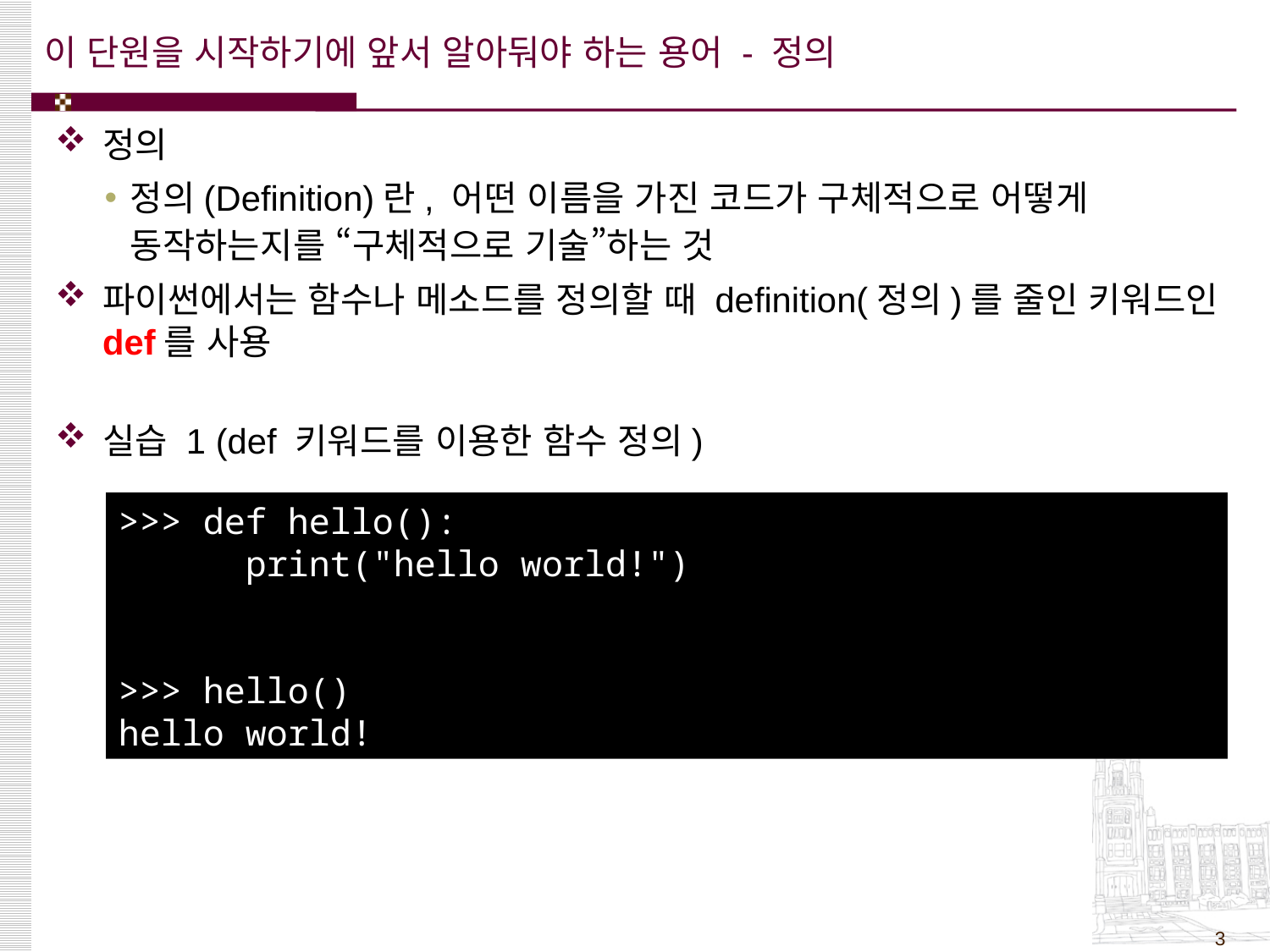

# 이 단원을 시작하기에 앞서 알아둬야 하는 용어 - 정의
정의
정의(Definition)란, 어떤 이름을 가진 코드가 구체적으로 어떻게 동작하는지를 “구체적으로 기술”하는 것
파이썬에서는 함수나 메소드를 정의할 때 definition(정의)를 줄인 키워드인 def를 사용

실습 1 (def 키워드를 이용한 함수 정의)
>>> def hello():
	print("hello world!")

>>> hello()
hello world!